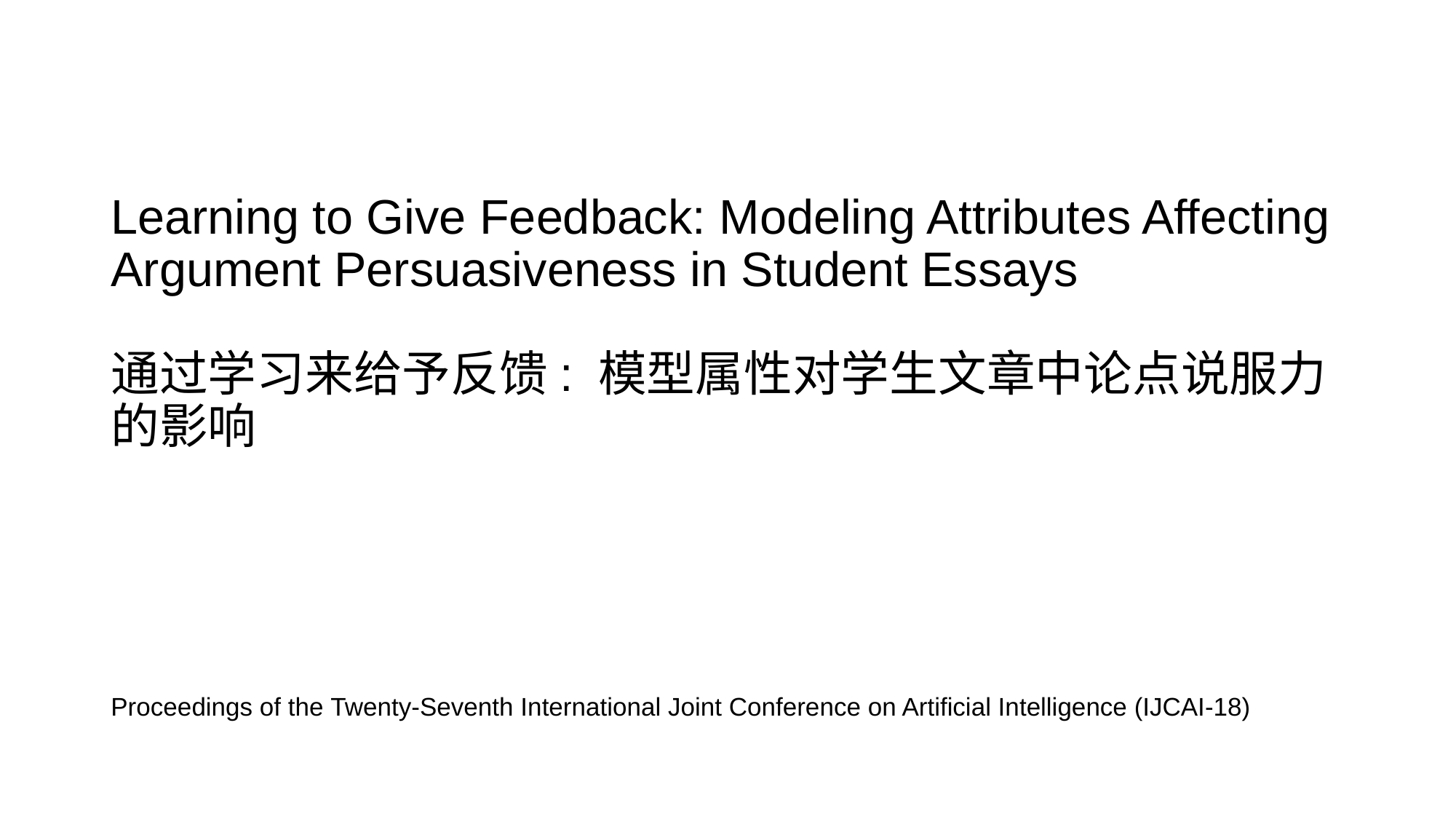

# Learning to Give Feedback: Modeling Attributes Affecting Argument Persuasiveness in Student Essays 通过学习来给予反馈: 模型属性对学生文章中论点说服力的影响
Proceedings of the Twenty-Seventh International Joint Conference on Artiﬁcial Intelligence (IJCAI-18)